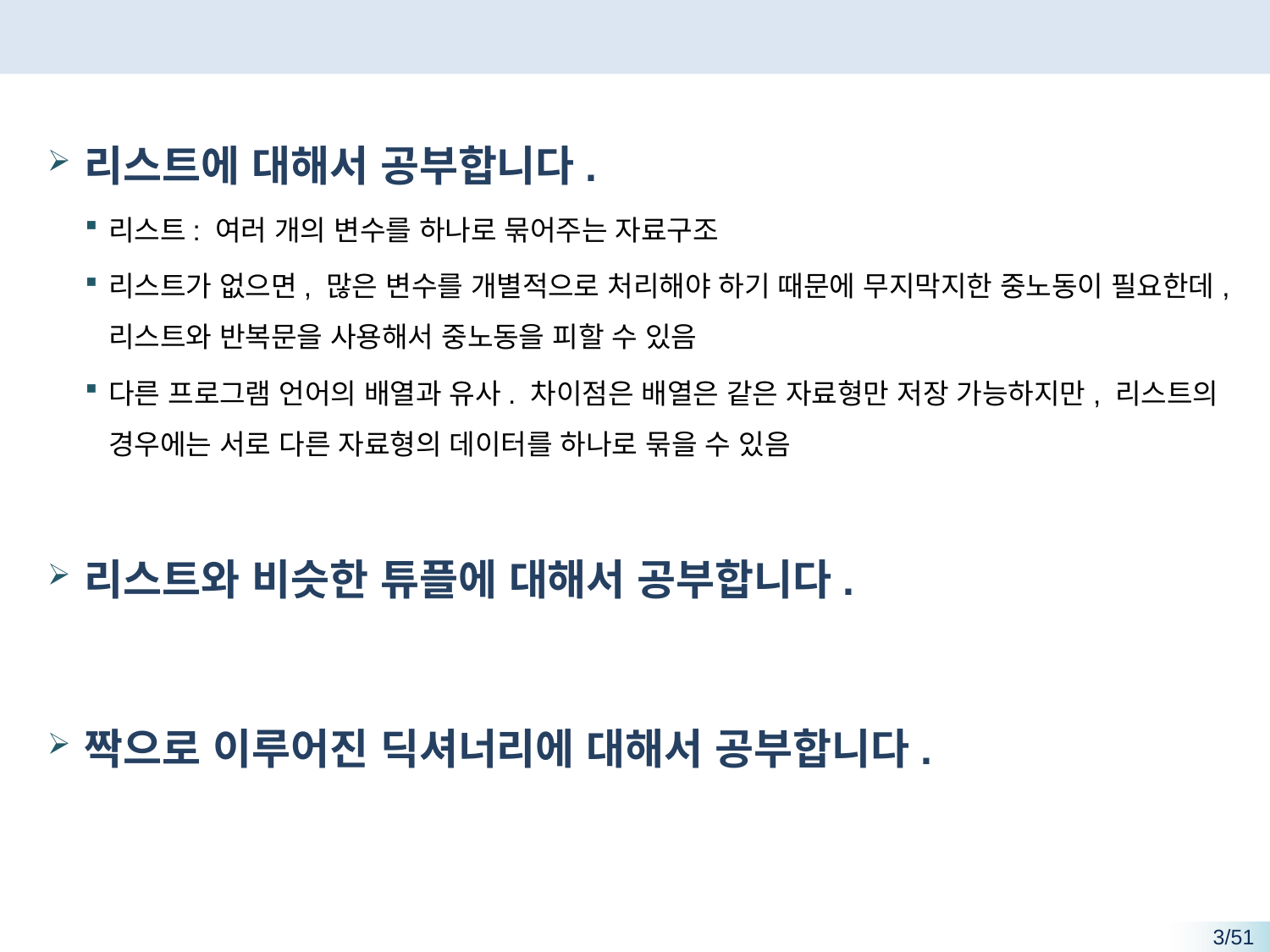

#
리스트에 대해서 공부합니다.
리스트: 여러 개의 변수를 하나로 묶어주는 자료구조
리스트가 없으면, 많은 변수를 개별적으로 처리해야 하기 때문에 무지막지한 중노동이 필요한데, 리스트와 반복문을 사용해서 중노동을 피할 수 있음
다른 프로그램 언어의 배열과 유사. 차이점은 배열은 같은 자료형만 저장 가능하지만, 리스트의 경우에는 서로 다른 자료형의 데이터를 하나로 묶을 수 있음

리스트와 비슷한 튜플에 대해서 공부합니다.

짝으로 이루어진 딕셔너리에 대해서 공부합니다.